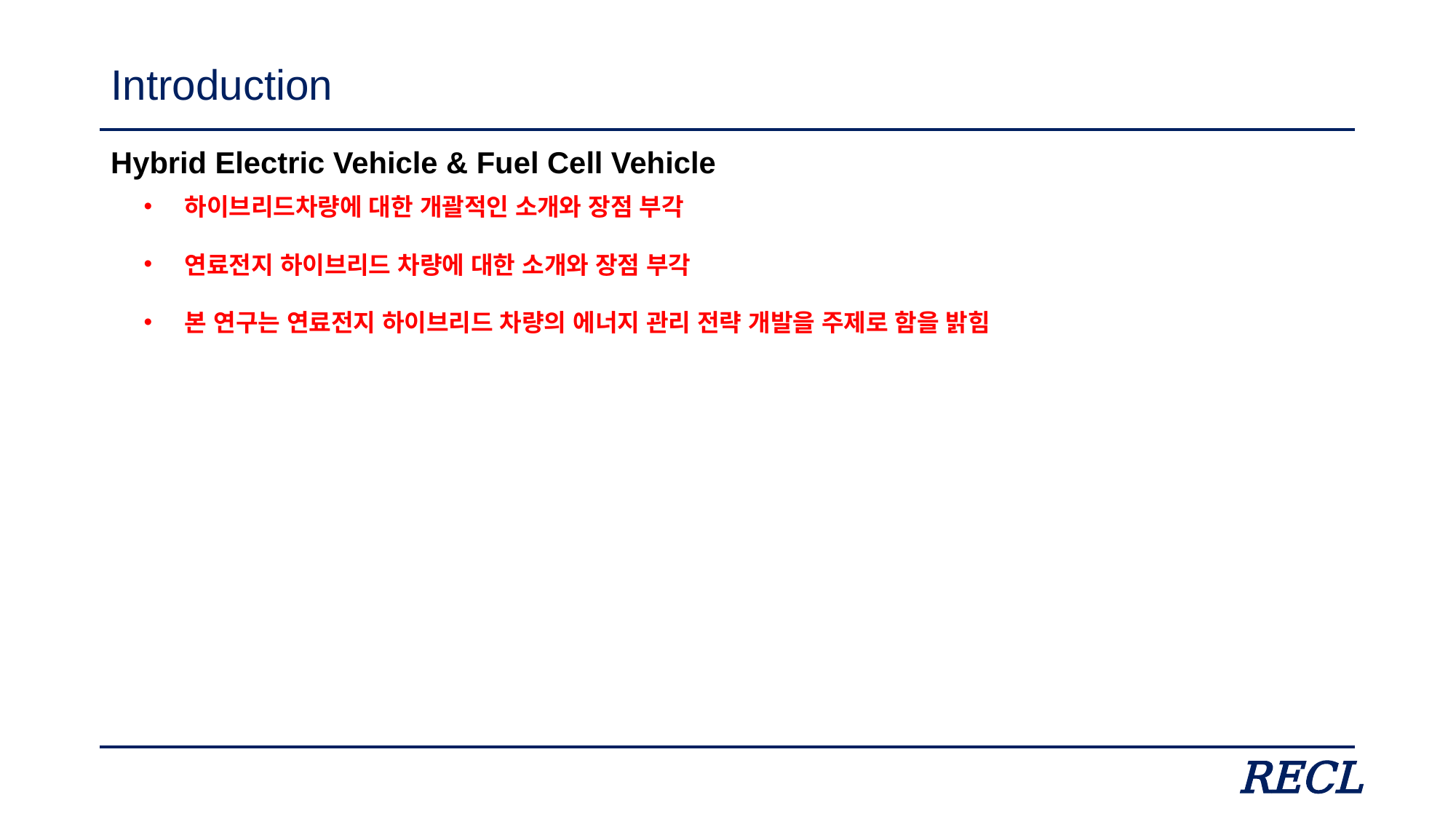

# Introduction
Hybrid Electric Vehicle & Fuel Cell Vehicle

하이브리드차량에 대한 개괄적인 소개와 장점 부각

연료전지 하이브리드 차량에 대한 소개와 장점 부각

본 연구는 연료전지 하이브리드 차량의 에너지 관리 전략 개발을 주제로 함을 밝힘

RECL